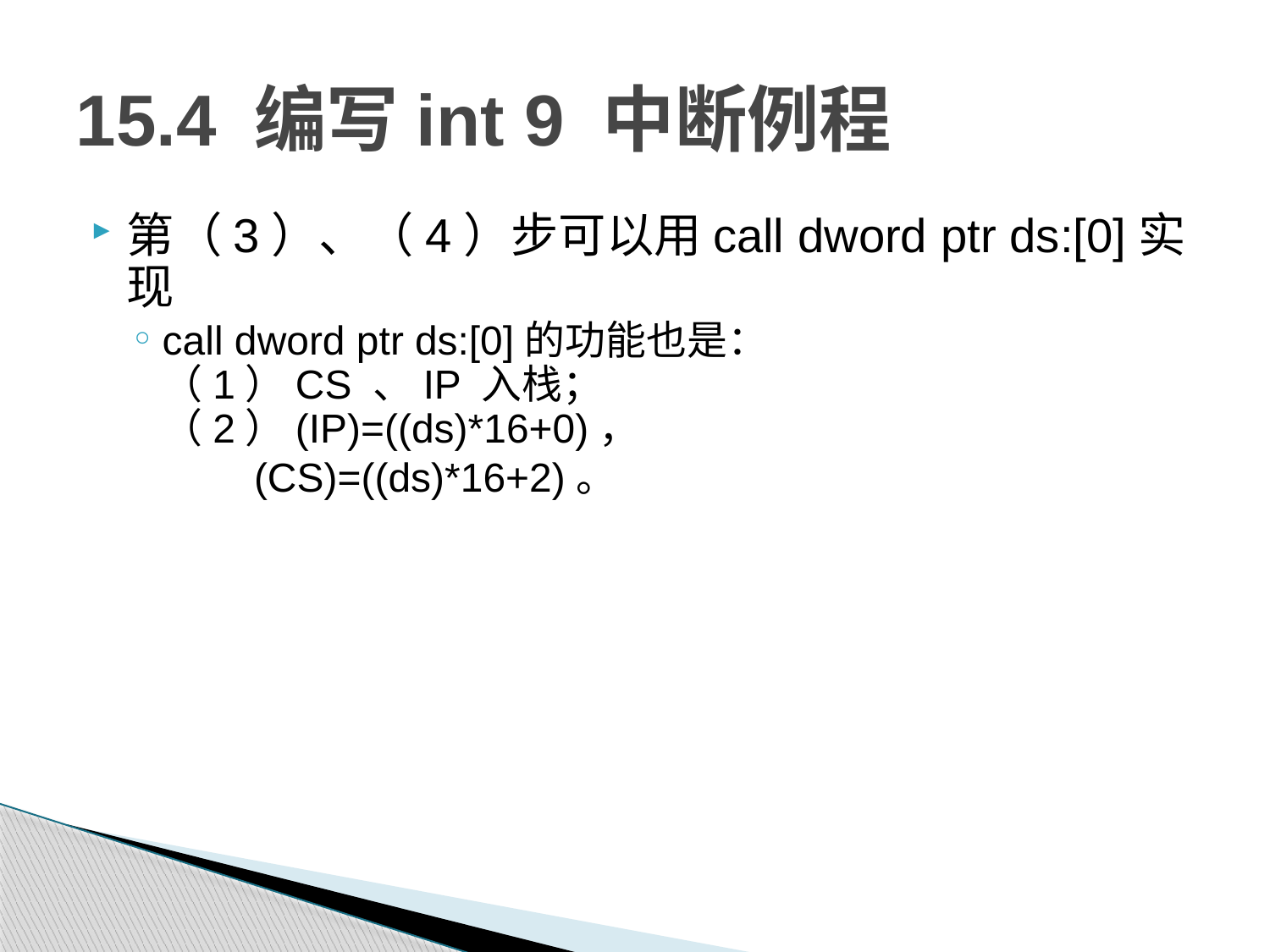

# 15.4 编写int 9 中断例程
第（3）、（4）步可以用call dword ptr ds:[0]实现
call dword ptr ds:[0]的功能也是：
（1）CS 、IP 入栈；
（2）(IP)=((ds)*16+0)，
           (CS)=((ds)*16+2)。